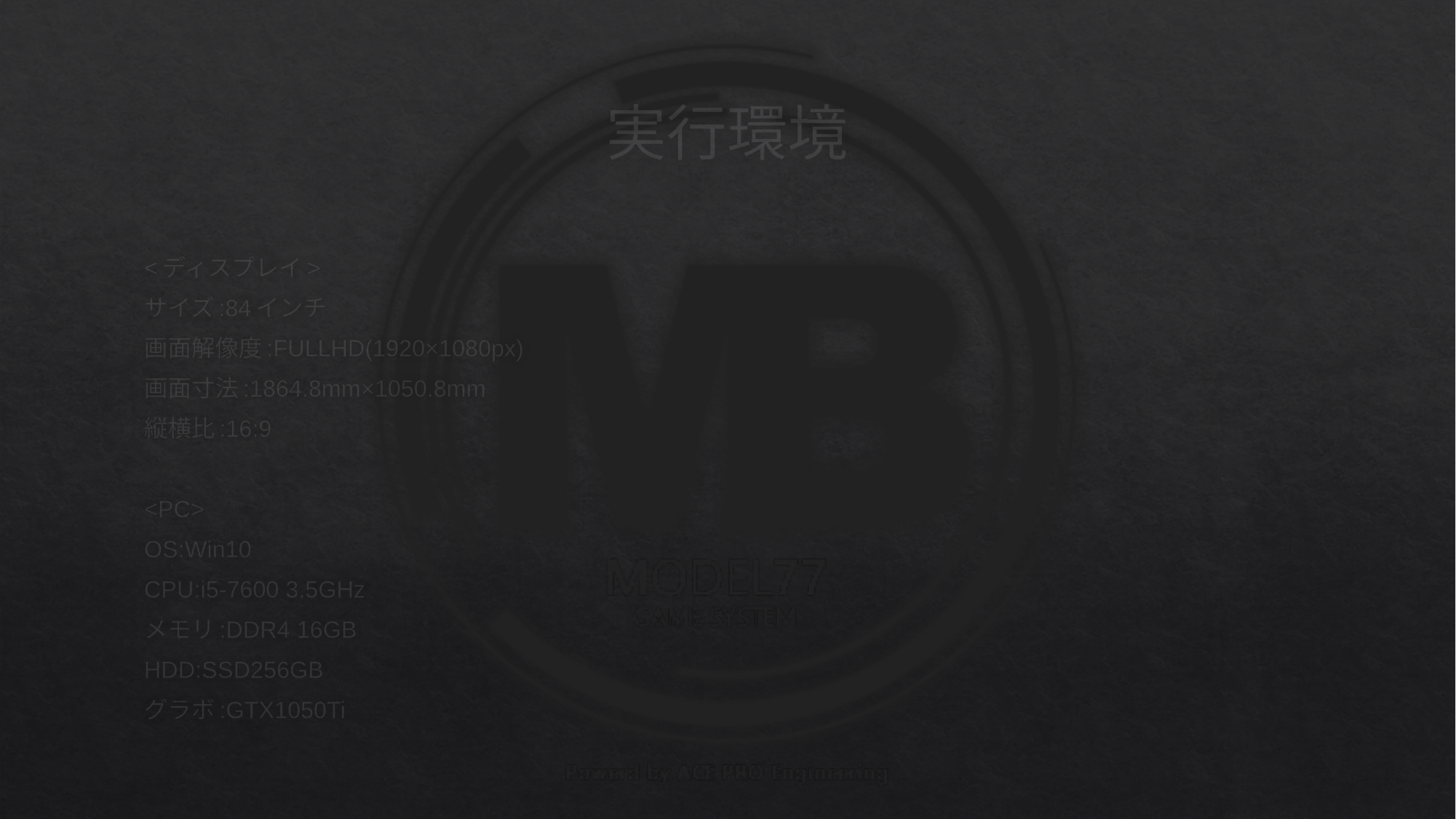

# 実行環境
	<ディスプレイ>
		サイズ:84インチ
		画面解像度:FULLHD(1920×1080px)
		画面寸法:1864.8mm×1050.8mm
		縦横比:16:9

	<PC>
		OS:Win10
		CPU:i5-7600 3.5GHz
		メモリ:DDR4 16GB
		HDD:SSD256GB
		グラボ:GTX1050Ti